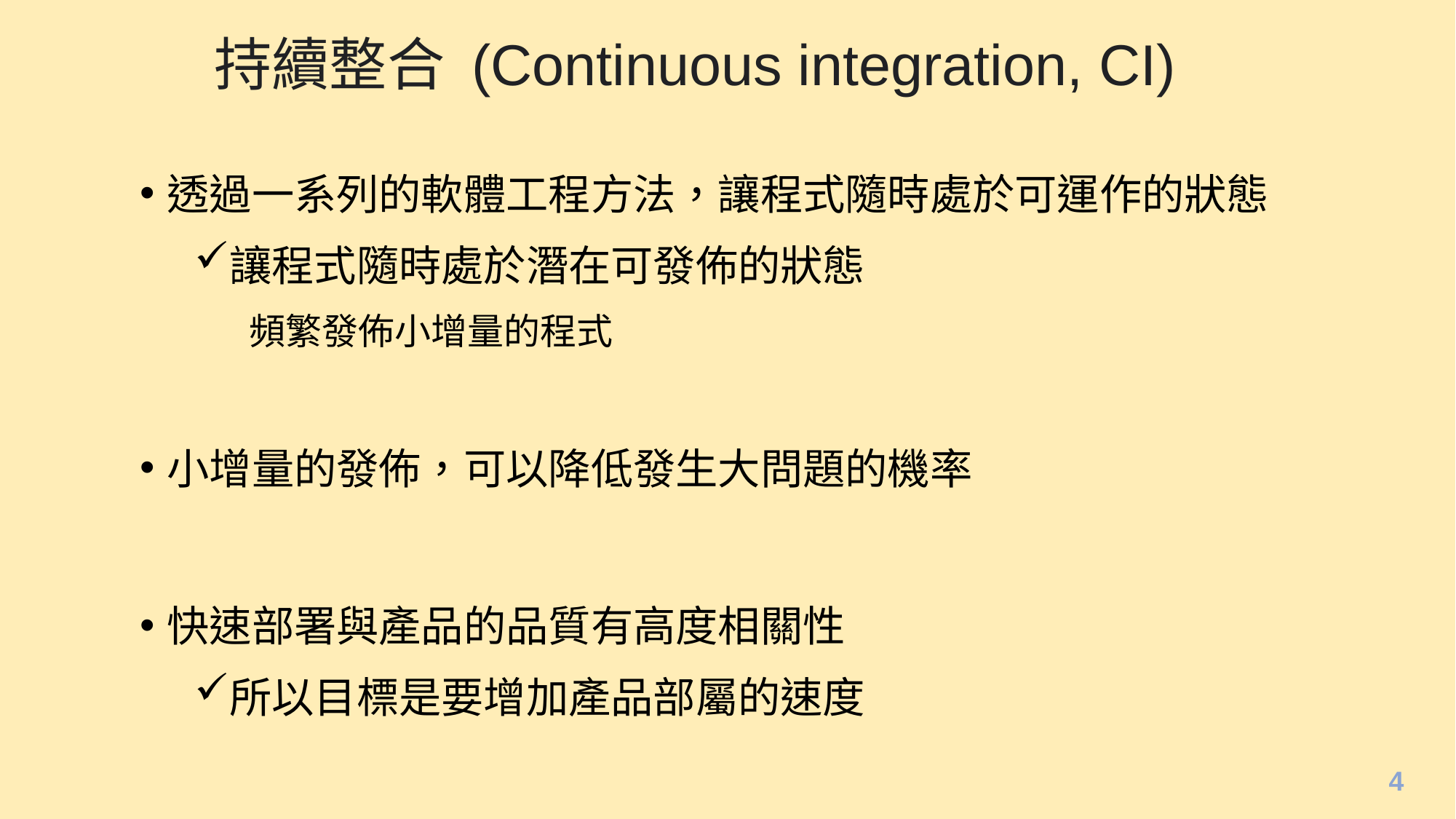

# 持續整合 (Continuous integration, CI)
透過一系列的軟體工程方法，讓程式隨時處於可運作的狀態
讓程式隨時處於潛在可發佈的狀態
頻繁發佈小增量的程式

小增量的發佈，可以降低發生大問題的機率

快速部署與產品的品質有高度相關性
所以目標是要增加產品部屬的速度
4